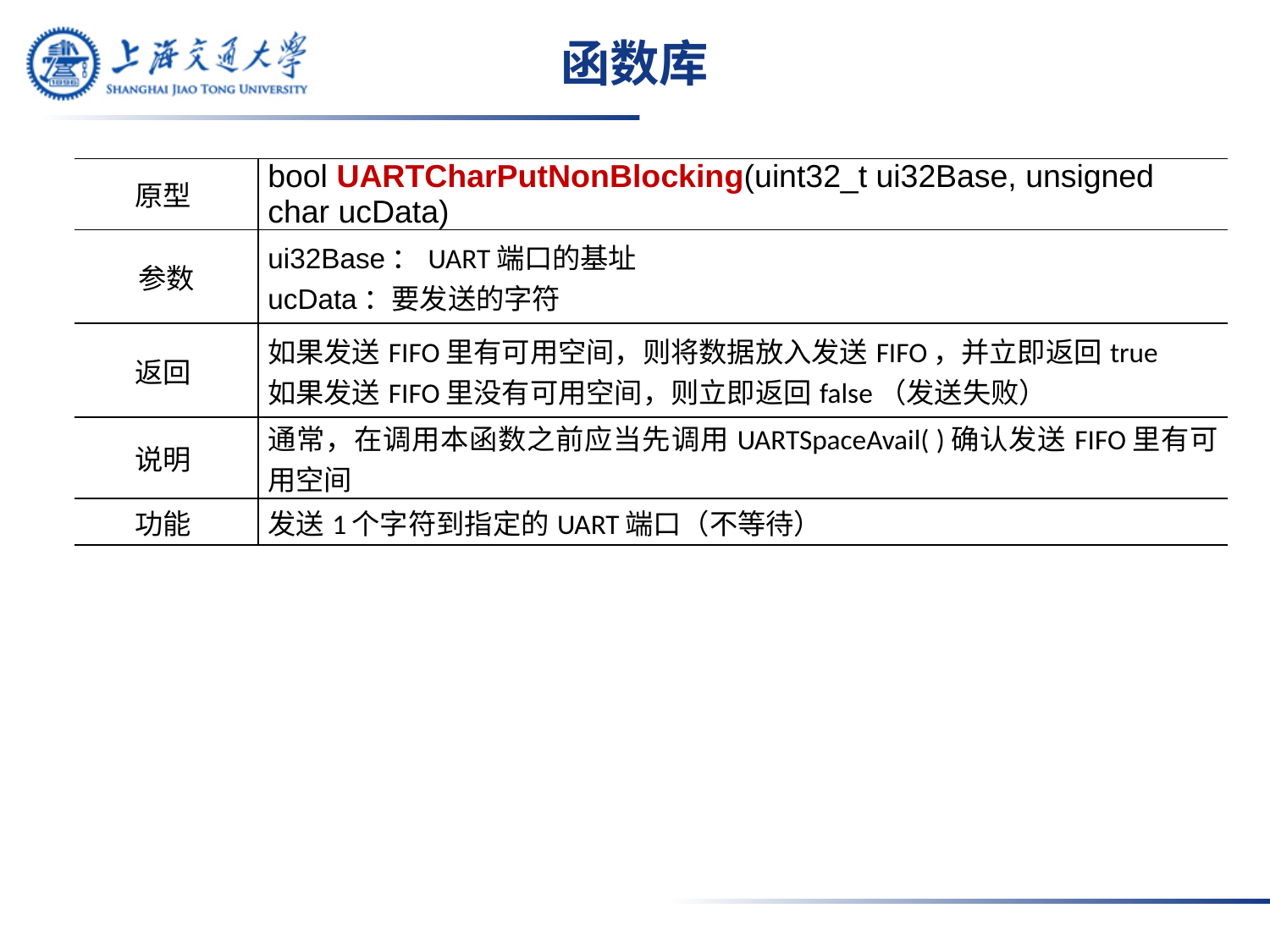

# 函数库
| 原型 | bool UARTCharPutNonBlocking(uint32\_t ui32Base, unsigned char ucData) |
| --- | --- |
| 参数 | ui32Base：UART端口的基址 ucData：要发送的字符 |
| 返回 | 如果发送FIFO里有可用空间，则将数据放入发送FIFO，并立即返回true 如果发送FIFO里没有可用空间，则立即返回false（发送失败） |
| 说明 | 通常，在调用本函数之前应当先调用UARTSpaceAvail( )确认发送FIFO里有可用空间 |
| 功能 | 发送1个字符到指定的UART端口（不等待） |